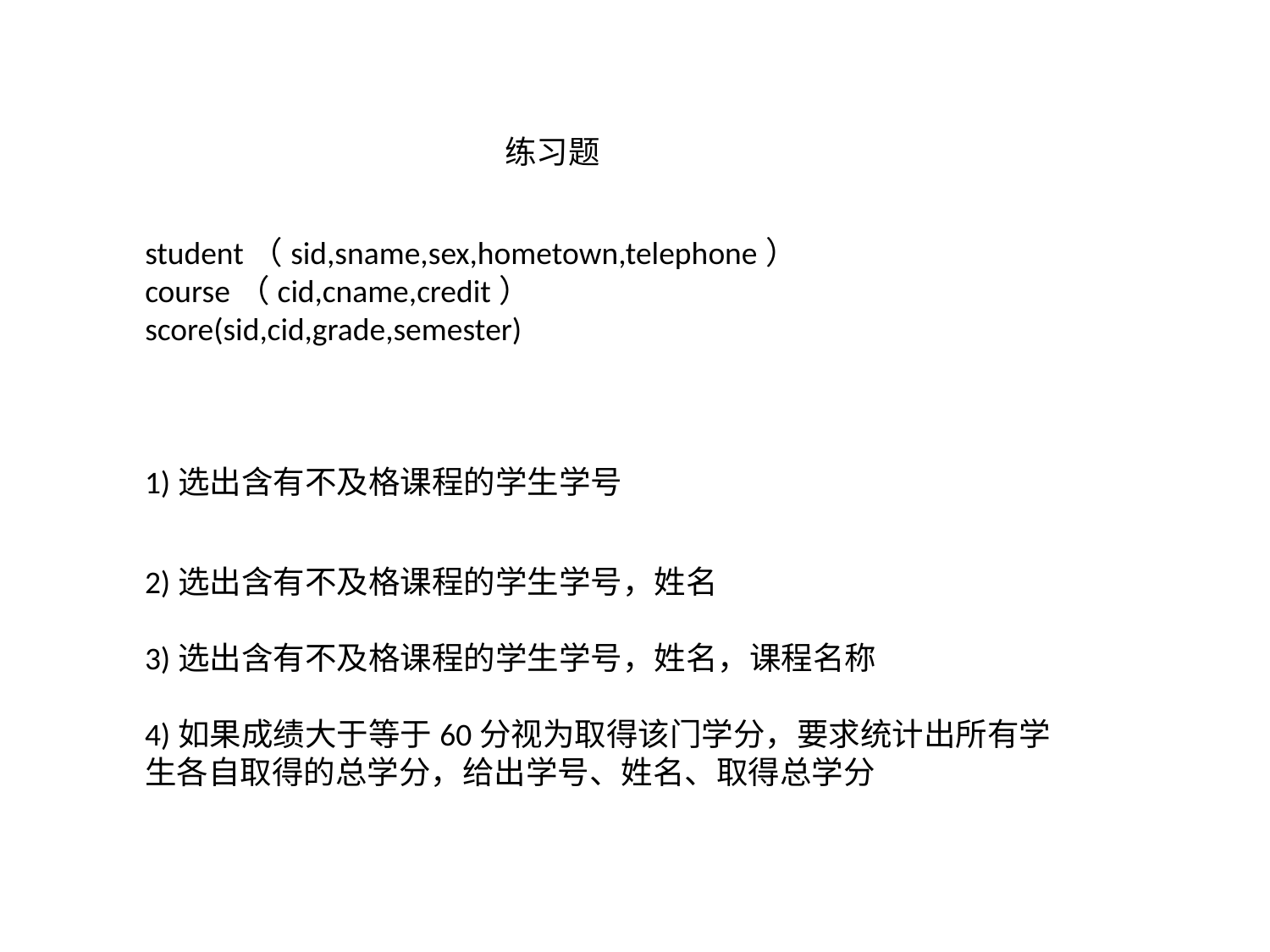

练习题
student（sid,sname,sex,hometown,telephone）
course（cid,cname,credit）
score(sid,cid,grade,semester)
1)选出含有不及格课程的学生学号
2)选出含有不及格课程的学生学号，姓名

3)选出含有不及格课程的学生学号，姓名，课程名称

4)如果成绩大于等于60分视为取得该门学分，要求统计出所有学生各自取得的总学分，给出学号、姓名、取得总学分